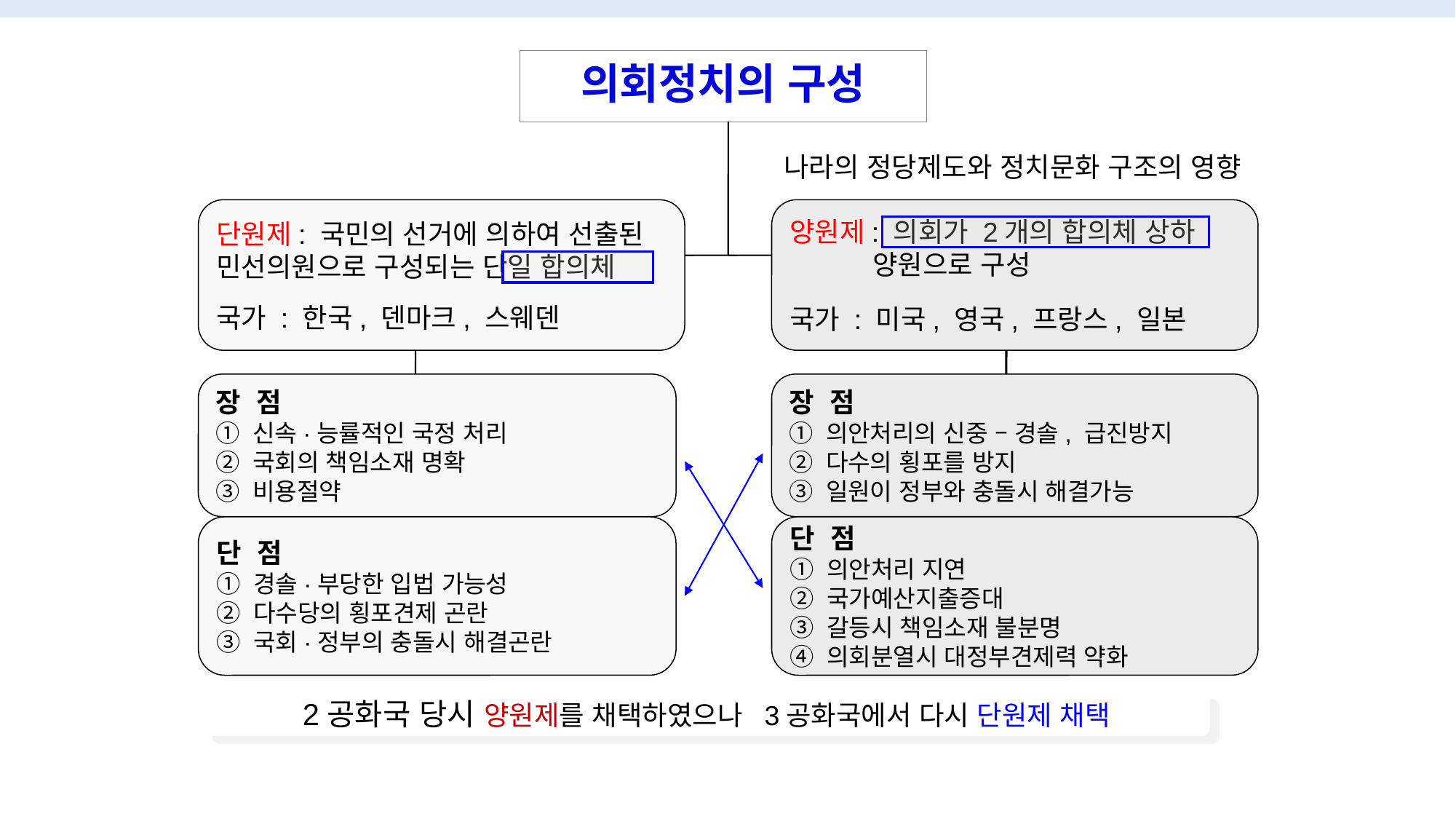

# 의회정치의 구성

나라의 정당제도와 정치문화 구조의 영향
단원제: 국민의 선거에 의하여 선출된
민선의원으로 구성되는 단일 합의체

국가 : 한국, 덴마크, 스웨덴
양원제: 의회가 2개의 합의체 상하
          양원으로 구성

국가 : 미국, 영국, 프랑스, 일본

장  점
① 신속·능률적인 국정 처리
② 국회의 책임소재 명확
③ 비용절약
장  점
① 의안처리의 신중 – 경솔, 급진방지
② 다수의 횡포를 방지
③ 일원이 정부와 충돌시 해결가능

단  점
① 경솔·부당한 입법 가능성
② 다수당의 횡포견제 곤란
③ 국회·정부의 충돌시 해결곤란
단  점
① 의안처리 지연
② 국가예산지출증대
③ 갈등시 책임소재 불분명
④ 의회분열시 대정부견제력 약화

2공화국 당시 양원제를 채택하였으나  3공화국에서 다시 단원제 채택